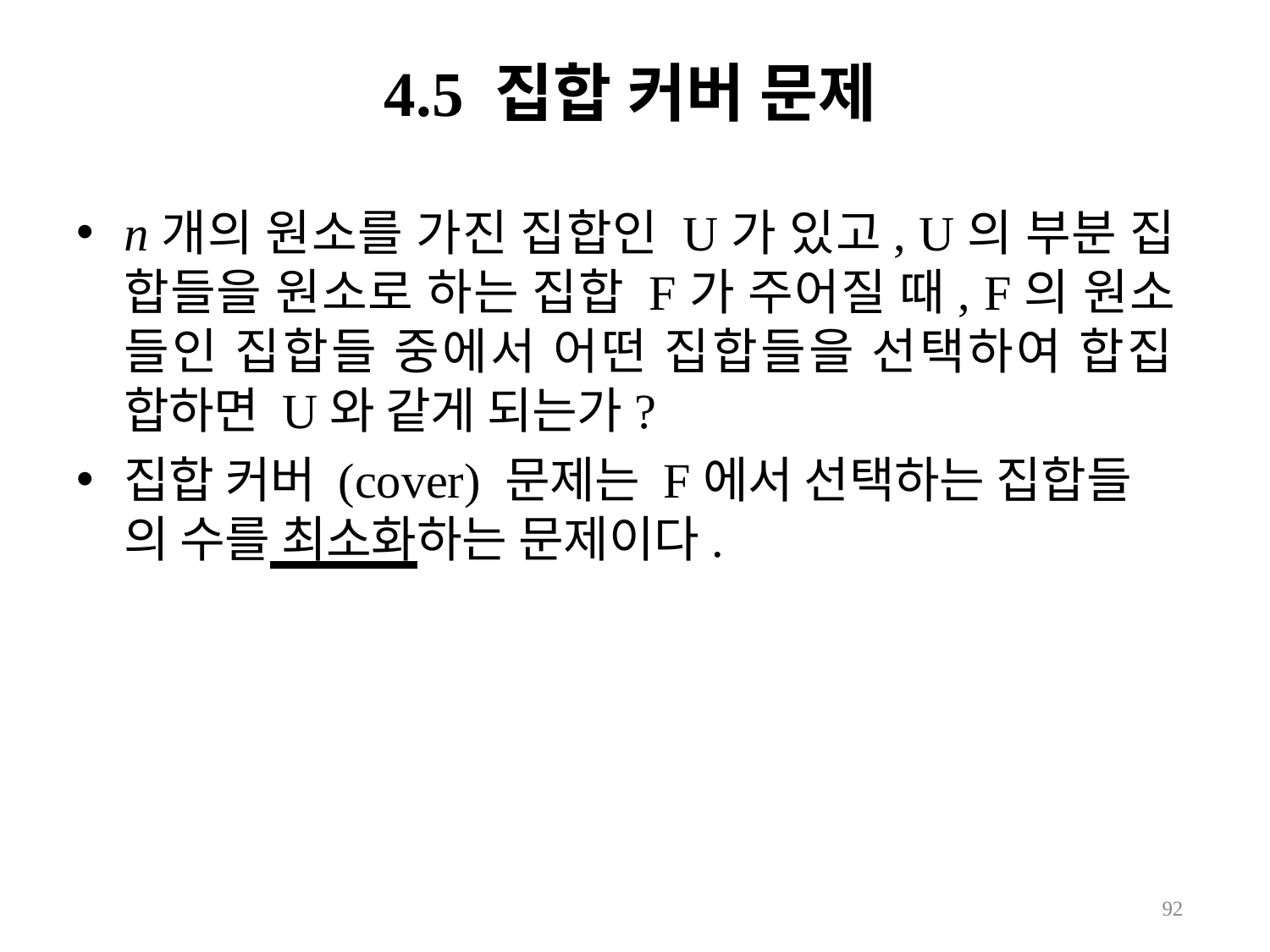

# 4.5 집합 커버 문제
n개의 원소를 가진 집합인 U가 있고, U의 부분 집  합들을 원소로 하는 집합 F가 주어질 때, F의 원소  들인 집합들 중에서 어떤 집합들을 선택하여 합집  합하면 U와 같게 되는가?
집합 커버 (cover) 문제는 F에서 선택하는 집합들  의 수를 최소화하는 문제이다.
92